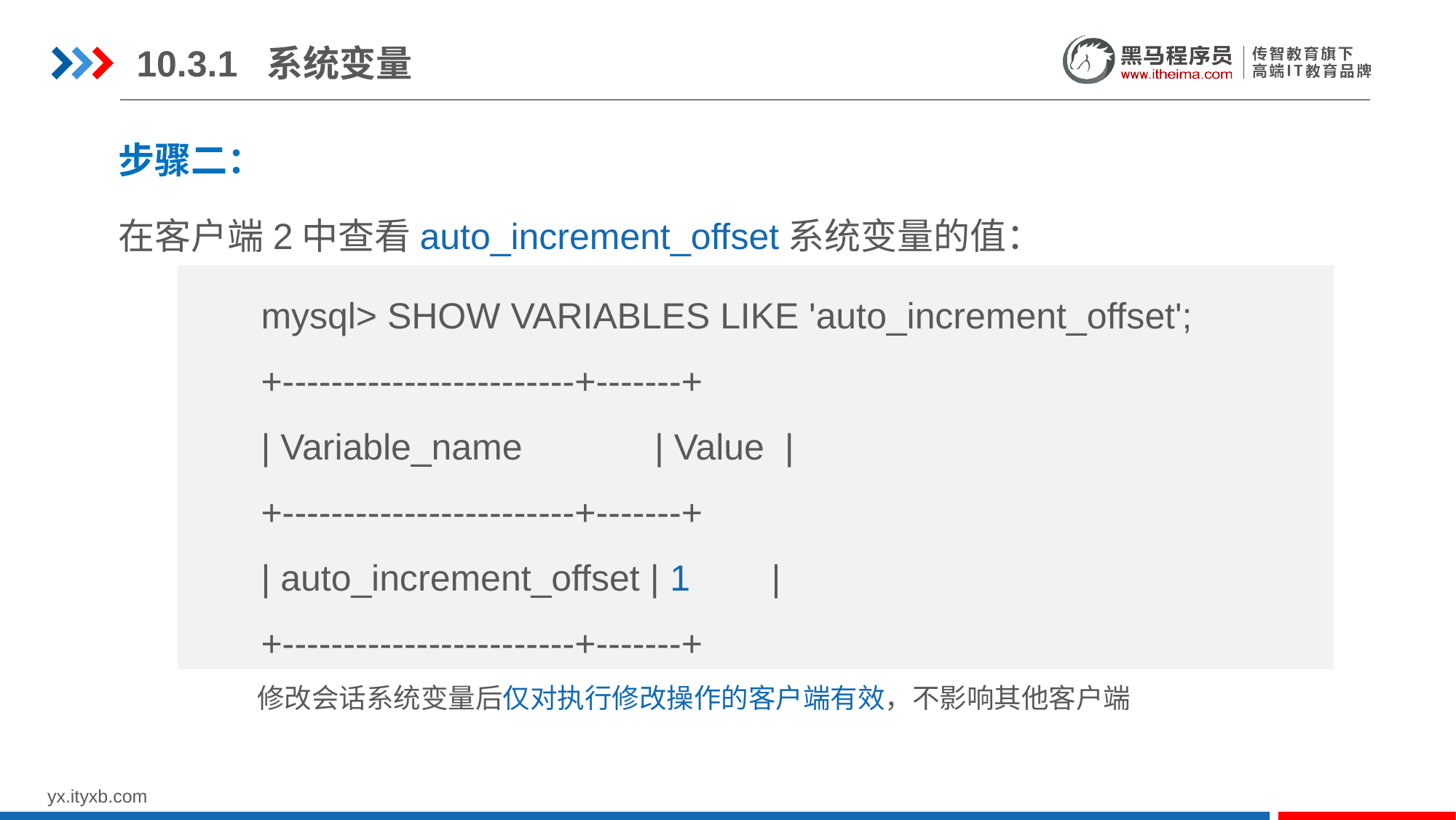

10.3.1  系统变量
步骤二：
在客户端2中查看auto_increment_offset系统变量的值：
mysql> SHOW VARIABLES LIKE 'auto_increment_offset';
+------------------------+-------+
| Variable_name             | Value  |
+------------------------+-------+
| auto_increment_offset | 1        |
+------------------------+-------+
修改会话系统变量后仅对执行修改操作的客户端有效，不影响其他客户端